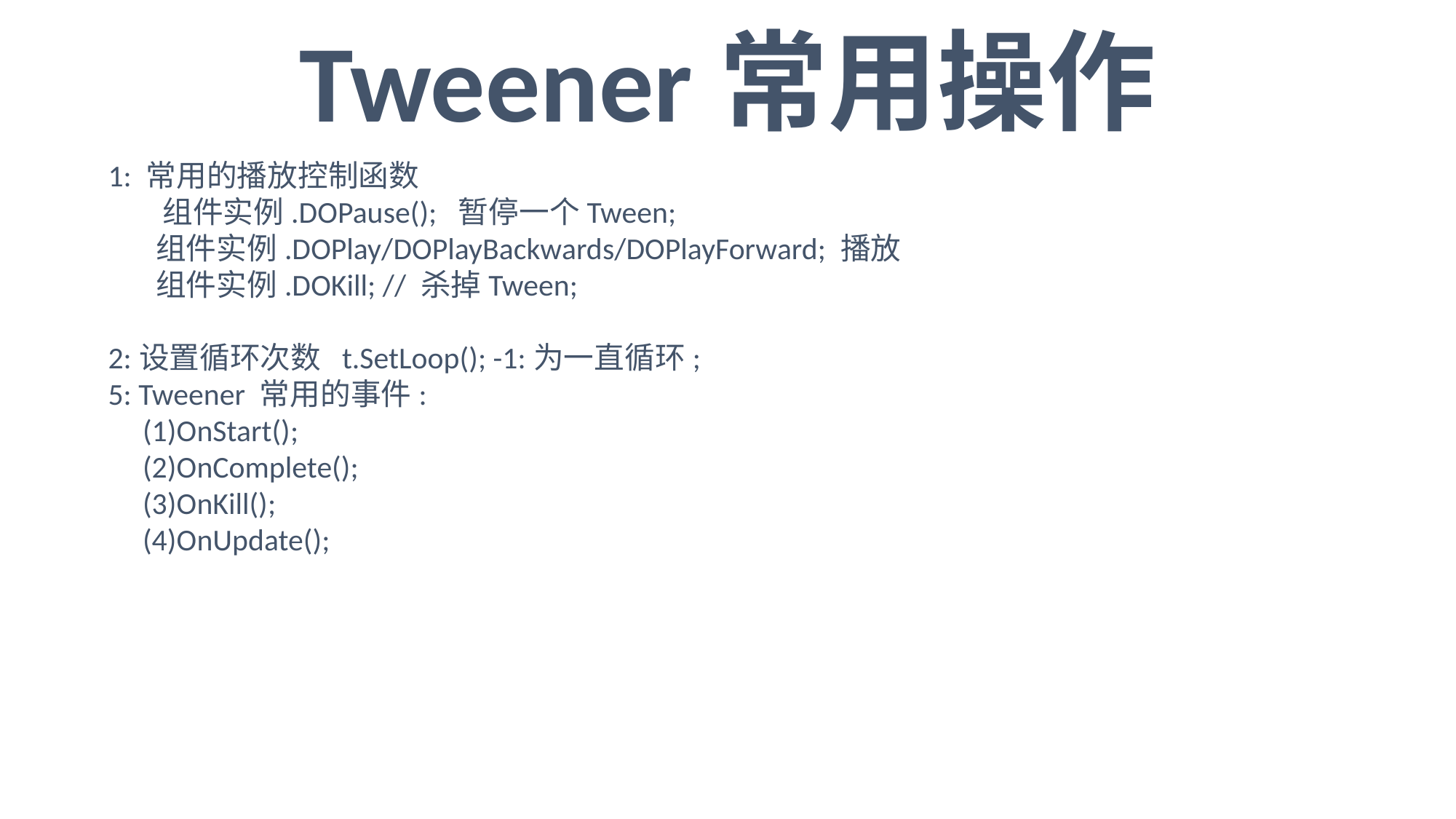

Tweener常用操作
1: 常用的播放控制函数
       组件实例.DOPause();  暂停一个Tween;
      组件实例.DOPlay/DOPlayBackwards/DOPlayForward; 播放
      组件实例.DOKill; // 杀掉Tween;

2:设置循环次数  t.SetLoop(); -1:为一直循环;
5: Tweener 常用的事件:
     (1)OnStart();
     (2)OnComplete();
     (3)OnKill();
     (4)OnUpdate();
3